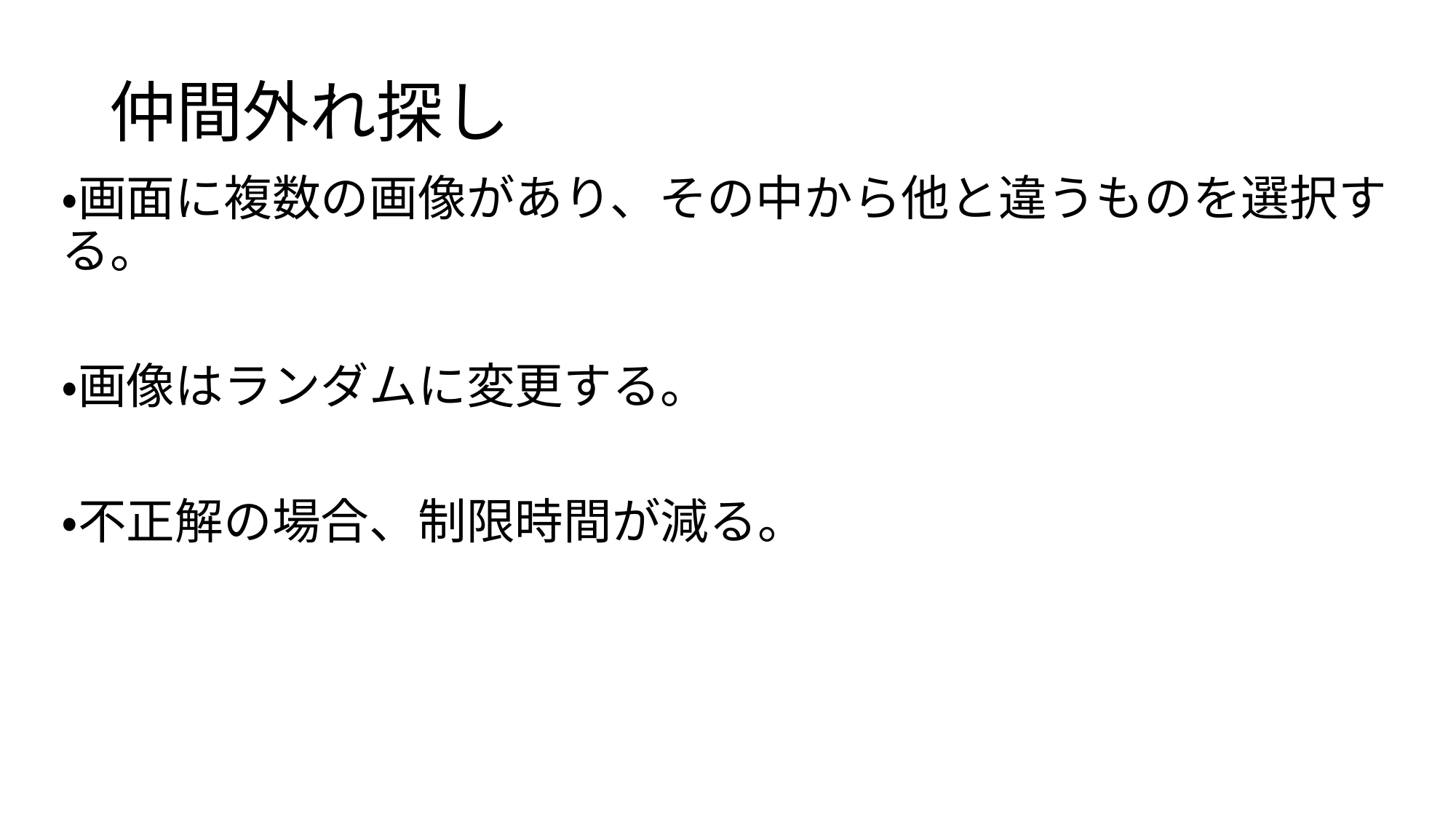

# 仲間外れ探し
・画面に複数の画像があり、その中から他と違うものを選択する。

・画像はランダムに変更する。

・不正解の場合、制限時間が減る。